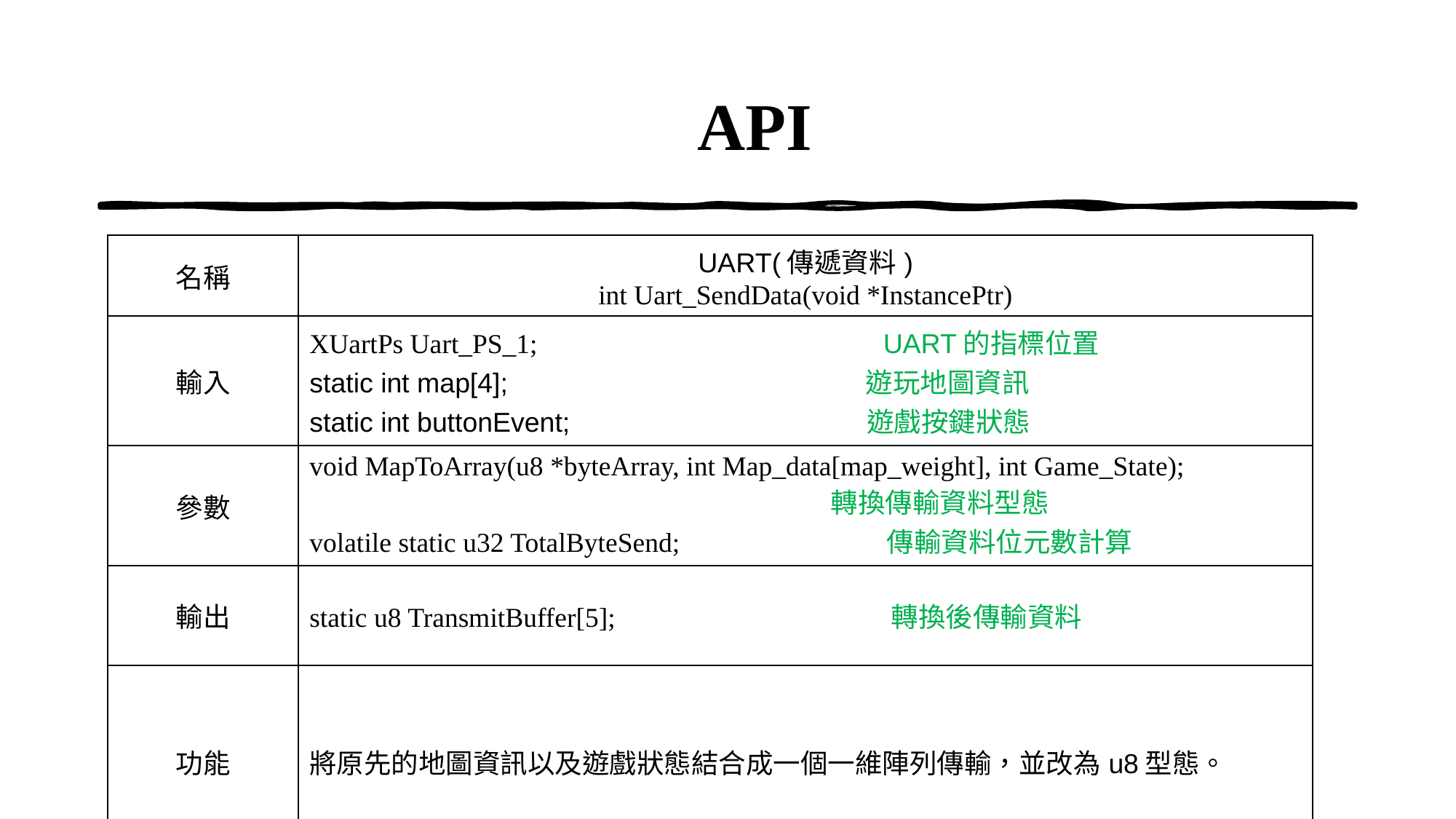

# API
| 名稱 | UART(傳遞資料) int Uart\_SendData(void \*InstancePtr) |
| --- | --- |
| 輸入 | XUartPs Uart\_PS\_1; UART的指標位置 static int map[4]; 遊玩地圖資訊 static int buttonEvent; 遊戲按鍵狀態 |
| 參數 | void MapToArray(u8 \*byteArray, int Map\_data[map\_weight], int Game\_State); 轉換傳輸資料型態 volatile static u32 TotalByteSend; 傳輸資料位元數計算 |
| 輸出 | static u8 TransmitBuffer[5]; 轉換後傳輸資料 |
| 功能 | 將原先的地圖資訊以及遊戲狀態結合成一個一維陣列傳輸，並改為u8型態。 |